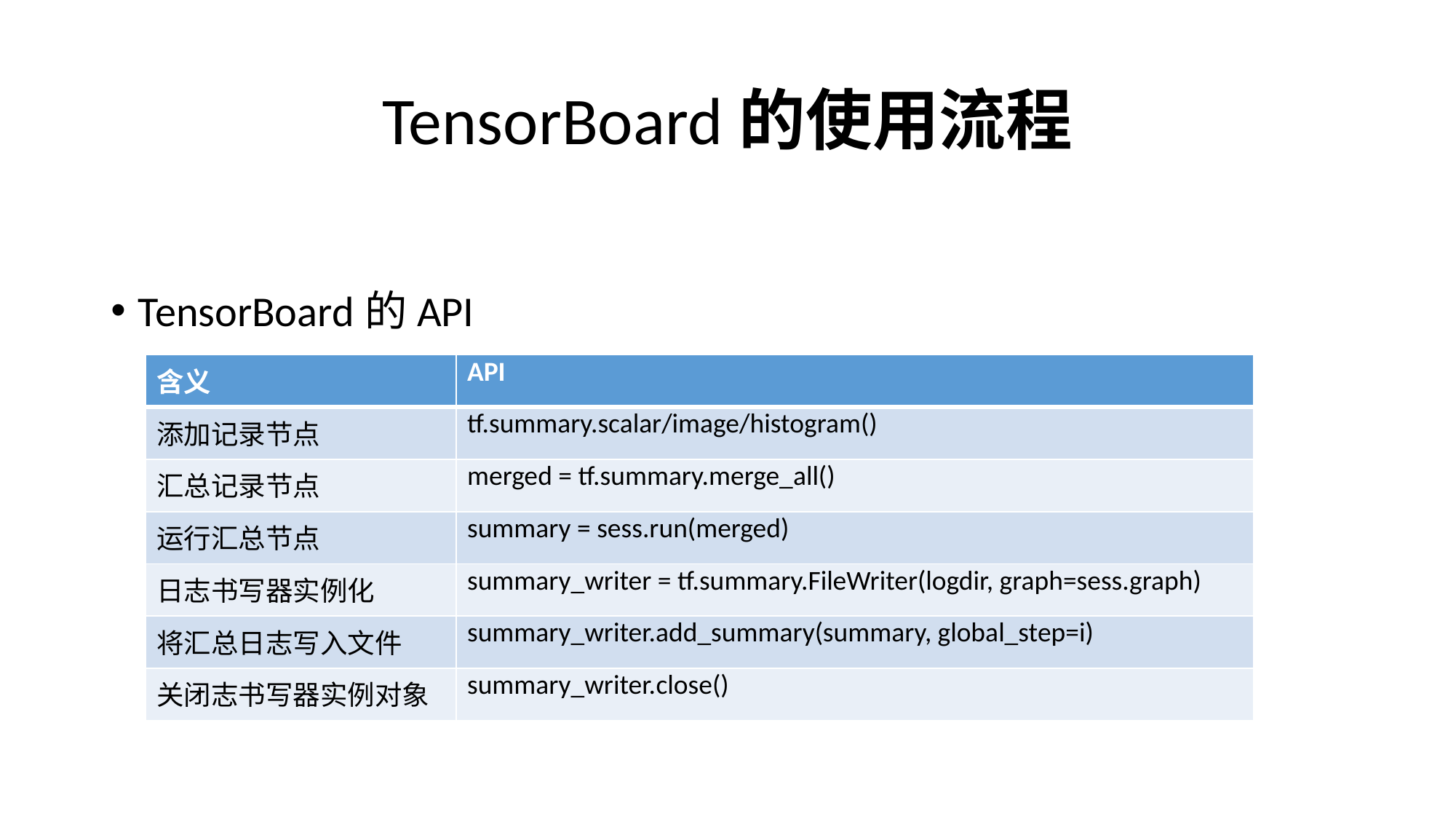

# TensorBoard的使用流程

TensorBoard的API

| 含义 | API |
| --- | --- |
| 添加记录节点 | tf.summary.scalar/image/histogram() |
| 汇总记录节点 | merged = tf.summary.merge\_all() |
| 运行汇总节点 | summary = sess.run(merged) |
| 日志书写器实例化 | summary\_writer = tf.summary.FileWriter(logdir, graph=sess.graph) |
| 将汇总日志写入文件 | summary\_writer.add\_summary(summary, global\_step=i) |
| 关闭志书写器实例对象 | summary\_writer.close() |